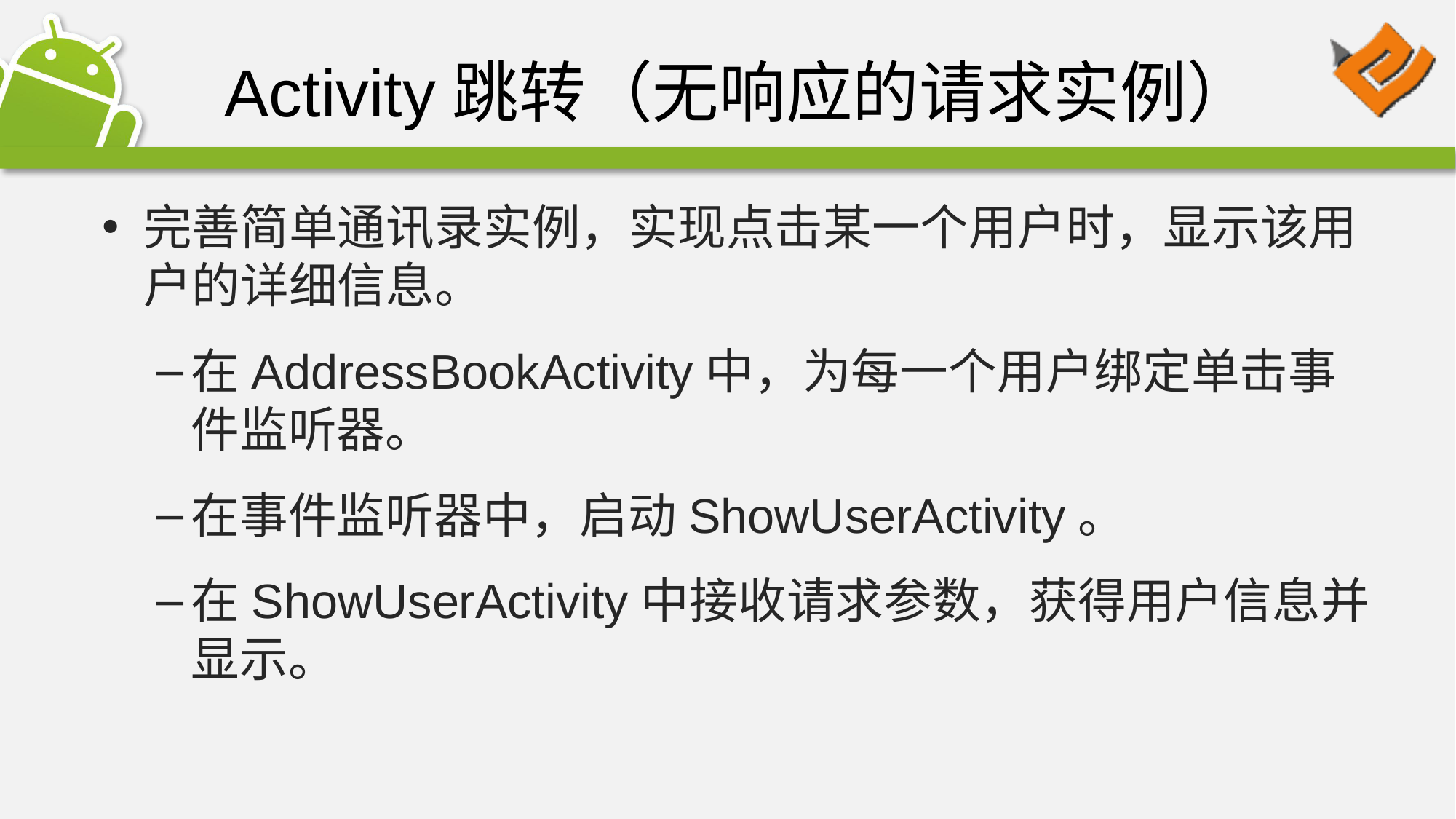

# Activity跳转（无响应的请求实例）
完善简单通讯录实例，实现点击某一个用户时，显示该用户的详细信息。
在AddressBookActivity中，为每一个用户绑定单击事件监听器。
在事件监听器中，启动ShowUserActivity。
在ShowUserActivity中接收请求参数，获得用户信息并显示。